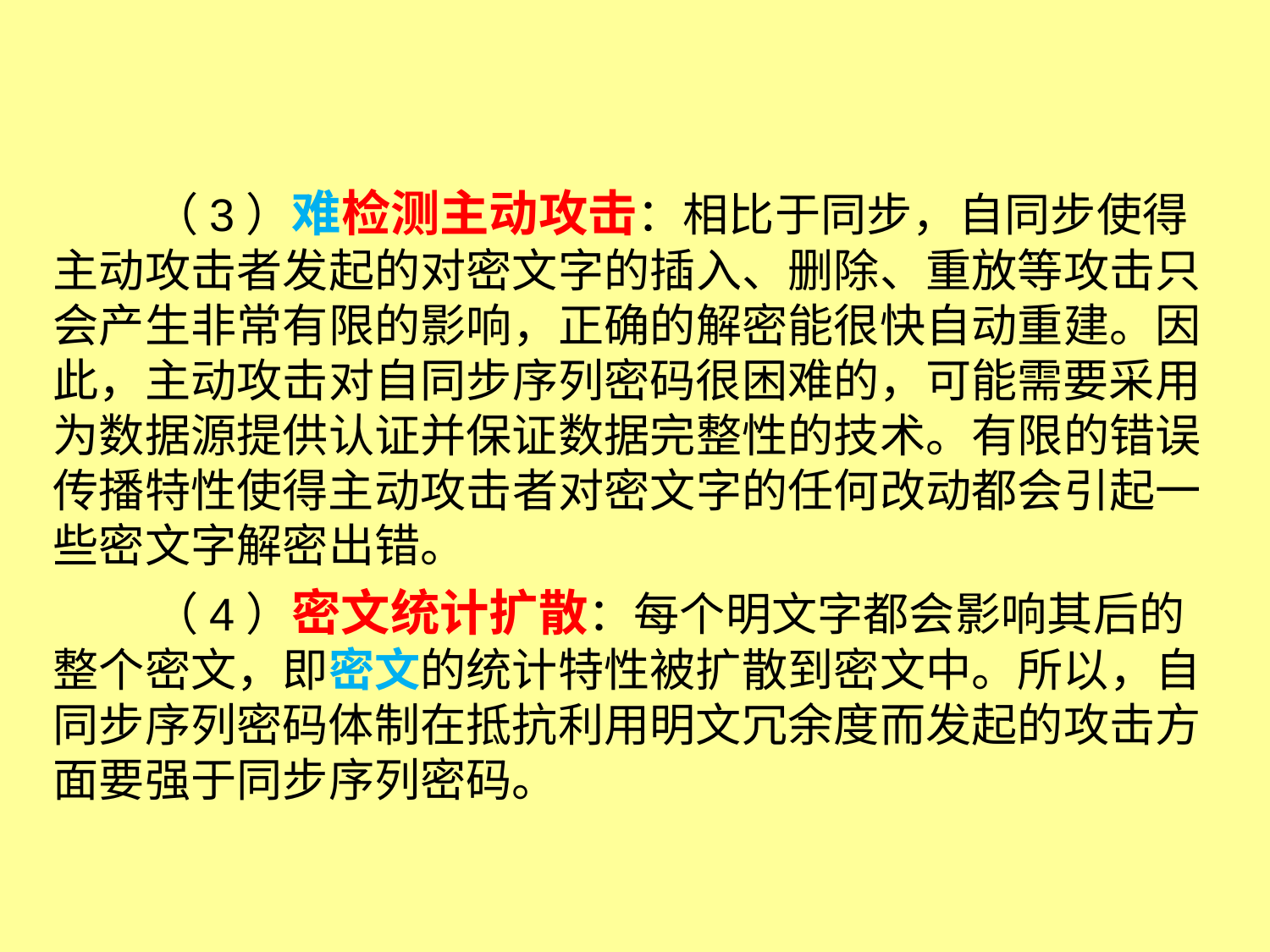

#
（3）难检测主动攻击：相比于同步，自同步使得主动攻击者发起的对密文字的插入、删除、重放等攻击只会产生非常有限的影响，正确的解密能很快自动重建。因此，主动攻击对自同步序列密码很困难的，可能需要采用为数据源提供认证并保证数据完整性的技术。有限的错误传播特性使得主动攻击者对密文字的任何改动都会引起一些密文字解密出错。
（4）密文统计扩散：每个明文字都会影响其后的整个密文，即密文的统计特性被扩散到密文中。所以，自同步序列密码体制在抵抗利用明文冗余度而发起的攻击方面要强于同步序列密码。